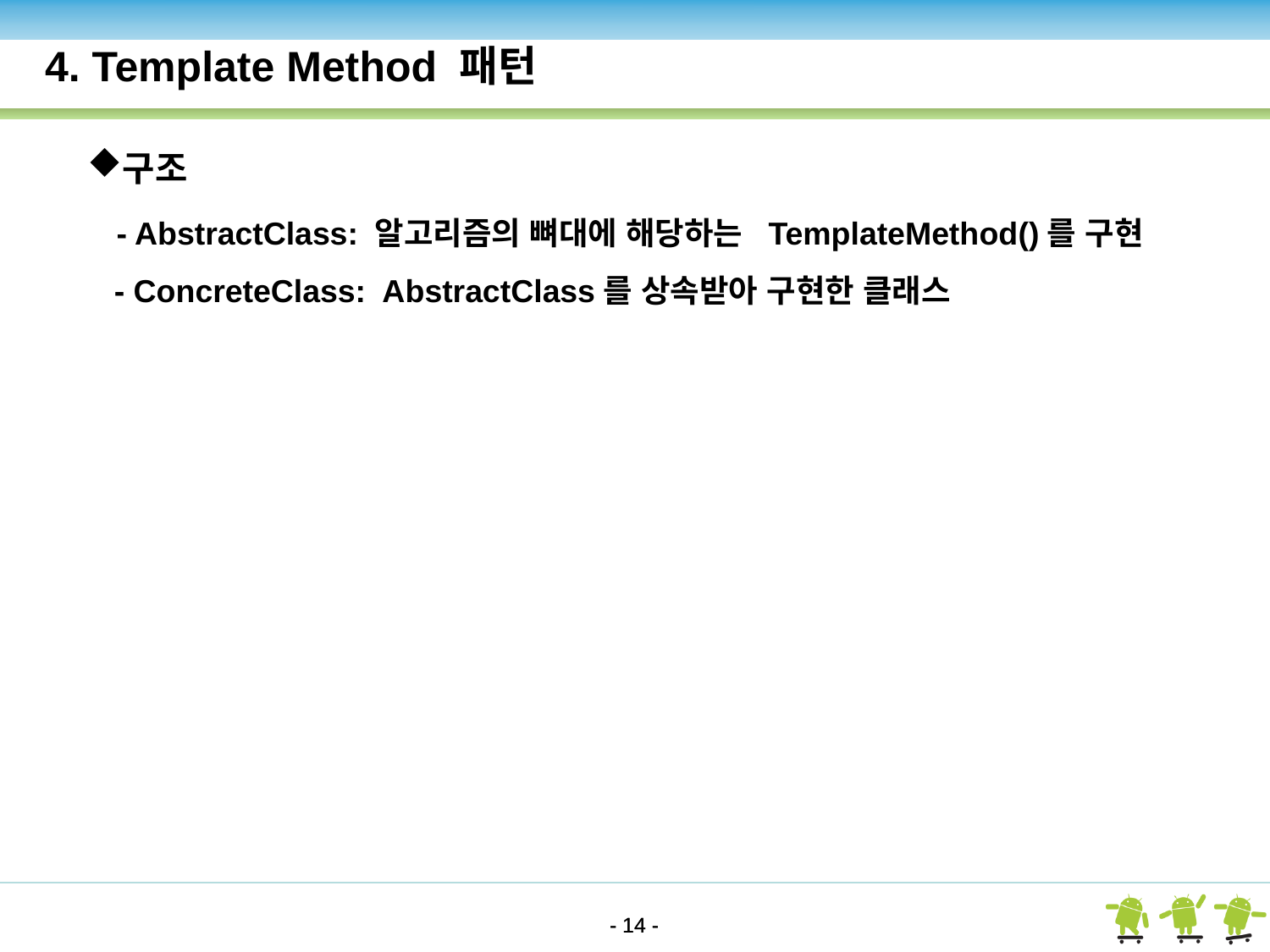

4. Template Method 패턴
구조
   - AbstractClass: 알고리즘의 뼈대에 해당하는  TemplateMethod()를 구현
   - ConcreteClass:  AbstractClass를 상속받아 구현한 클래스
- 14 -
- 14 -